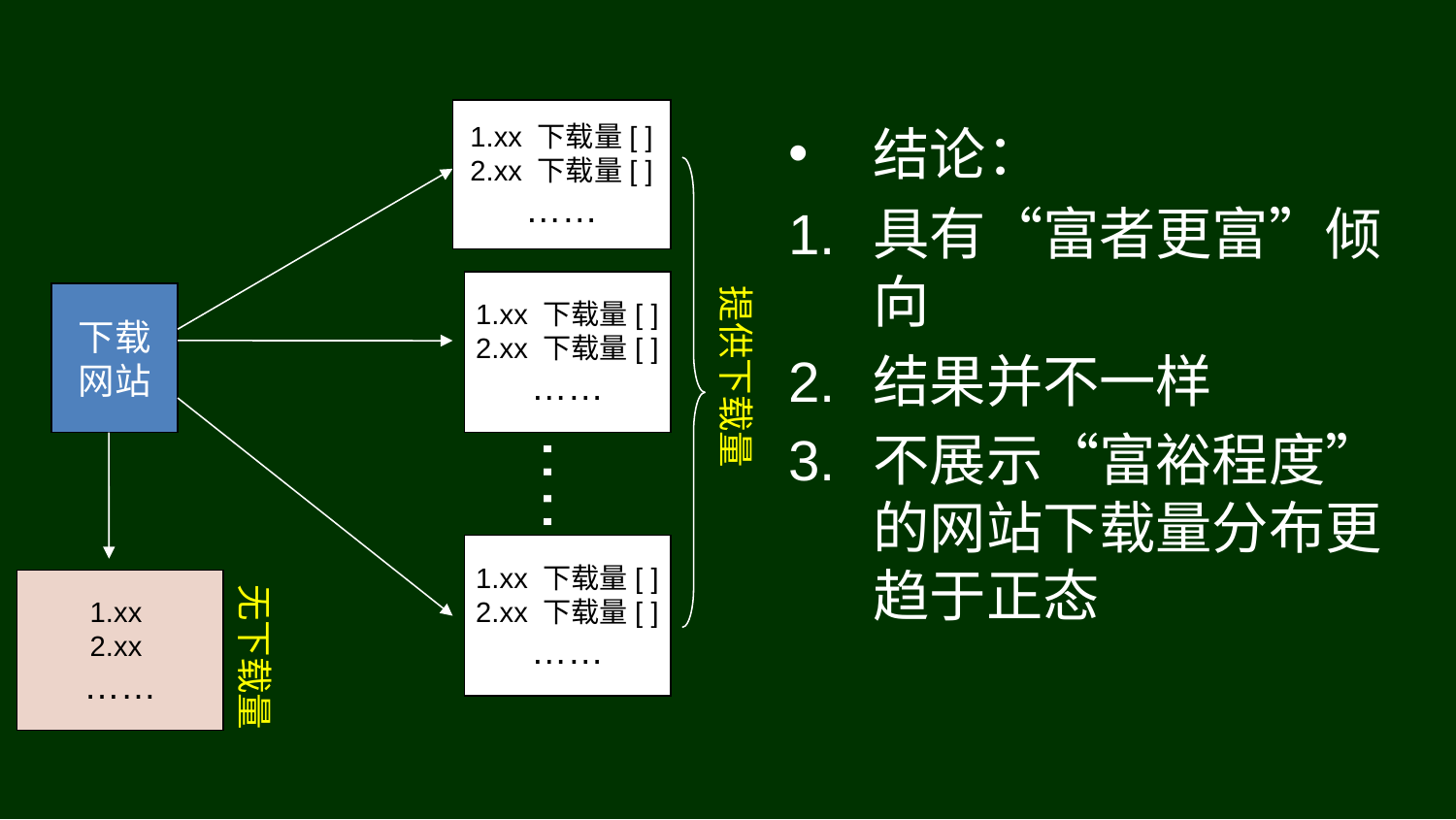

1.xx 下载量[ ]
2.xx 下载量[ ]
……

1.xx 下载量[ ]
2.xx 下载量[ ]
……
提供下载量

1.xx 下载量[ ]
2.xx 下载量[ ]
……
结论：
具有“富者更富”倾向
结果并不一样
不展示“富裕程度”的网站下载量分布更趋于正态

下载
网站

1.xx
2.xx
……
无下载量
……